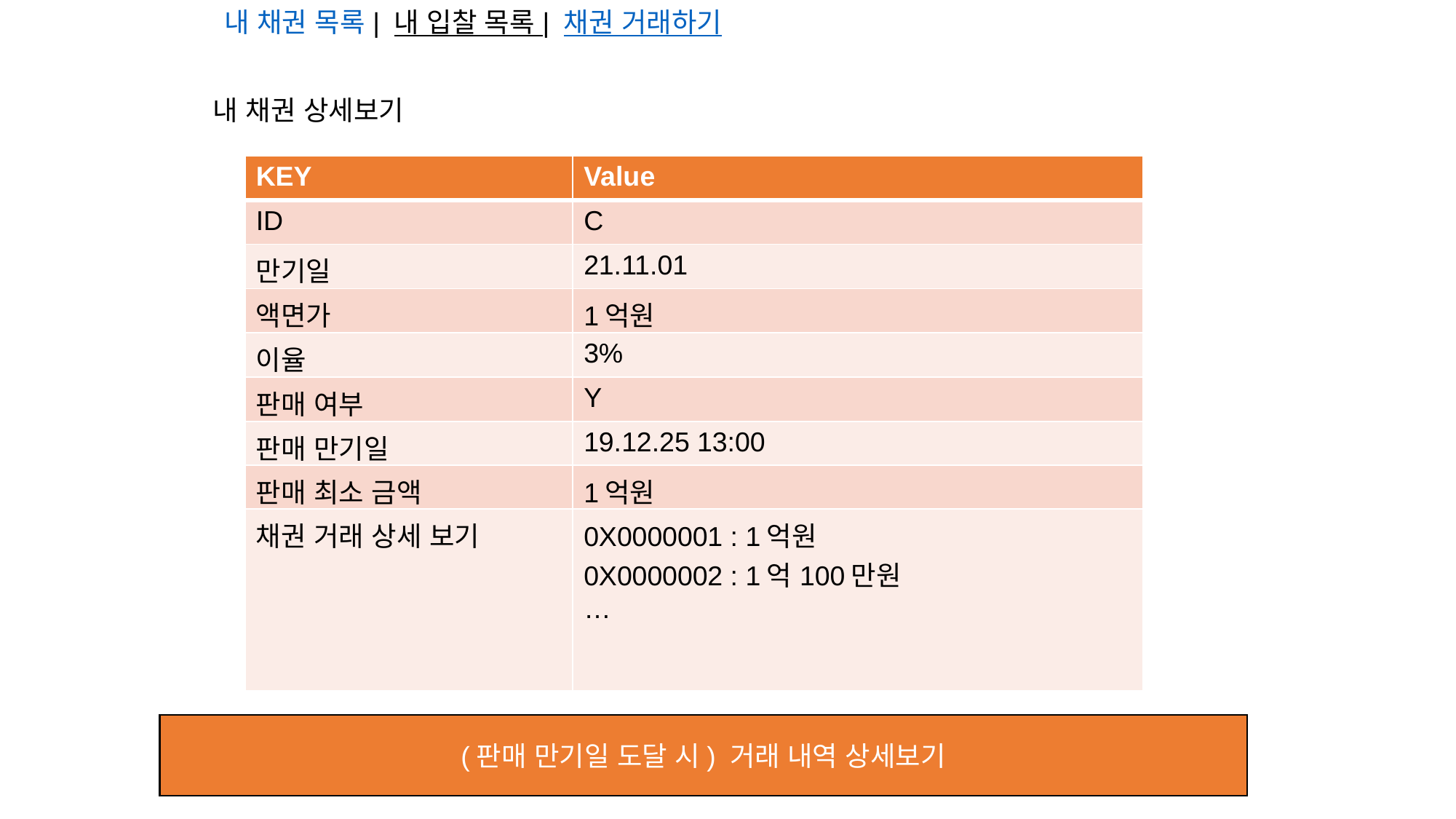

내 채권 목록 | 내 입찰 목록 | 채권 거래하기
내 채권 상세보기
| KEY | Value |
| --- | --- |
| ID | C |
| 만기일 | 21.11.01 |
| 액면가 | 1억원 |
| 이율 | 3% |
| 판매 여부 | Y |
| 판매 만기일 | 19.12.25 13:00 |
| 판매 최소 금액 | 1억원 |
| 채권 거래 상세 보기 | 0X0000001 : 1억원 0X0000002 : 1억100만원 … |
(판매 만기일 도달 시) 거래 내역 상세보기